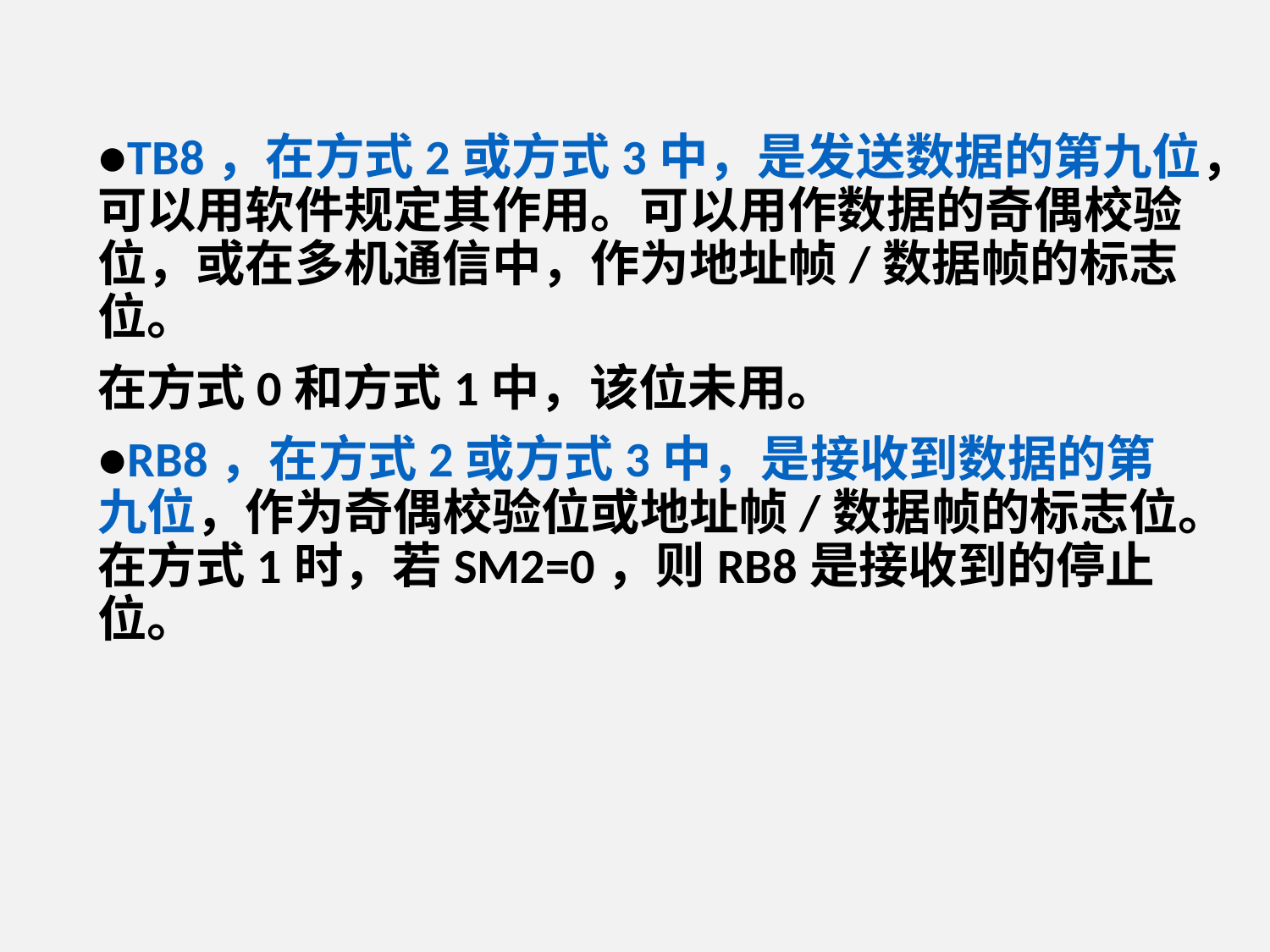

●TB8，在方式2或方式3中，是发送数据的第九位，可以用软件规定其作用。可以用作数据的奇偶校验位，或在多机通信中，作为地址帧/数据帧的标志位。
在方式0和方式1中，该位未用。
●RB8，在方式2或方式3中，是接收到数据的第九位，作为奇偶校验位或地址帧/数据帧的标志位。在方式1时，若SM2=0，则RB8是接收到的停止位。